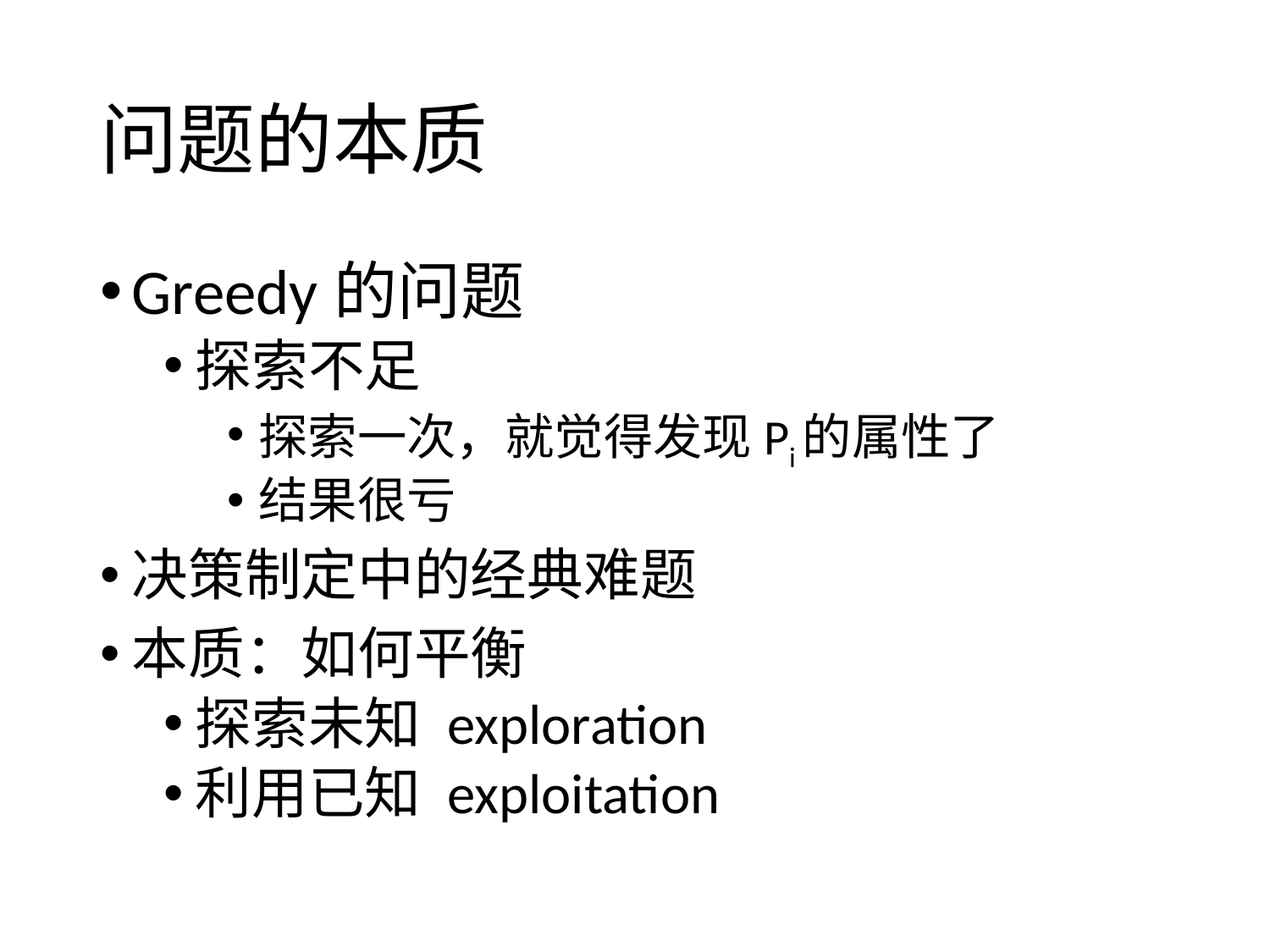

# 问题的本质
Greedy的问题
探索不足
探索一次，就觉得发现Pi的属性了
结果很亏
决策制定中的经典难题
本质：如何平衡
探索未知 exploration
利用已知 exploitation